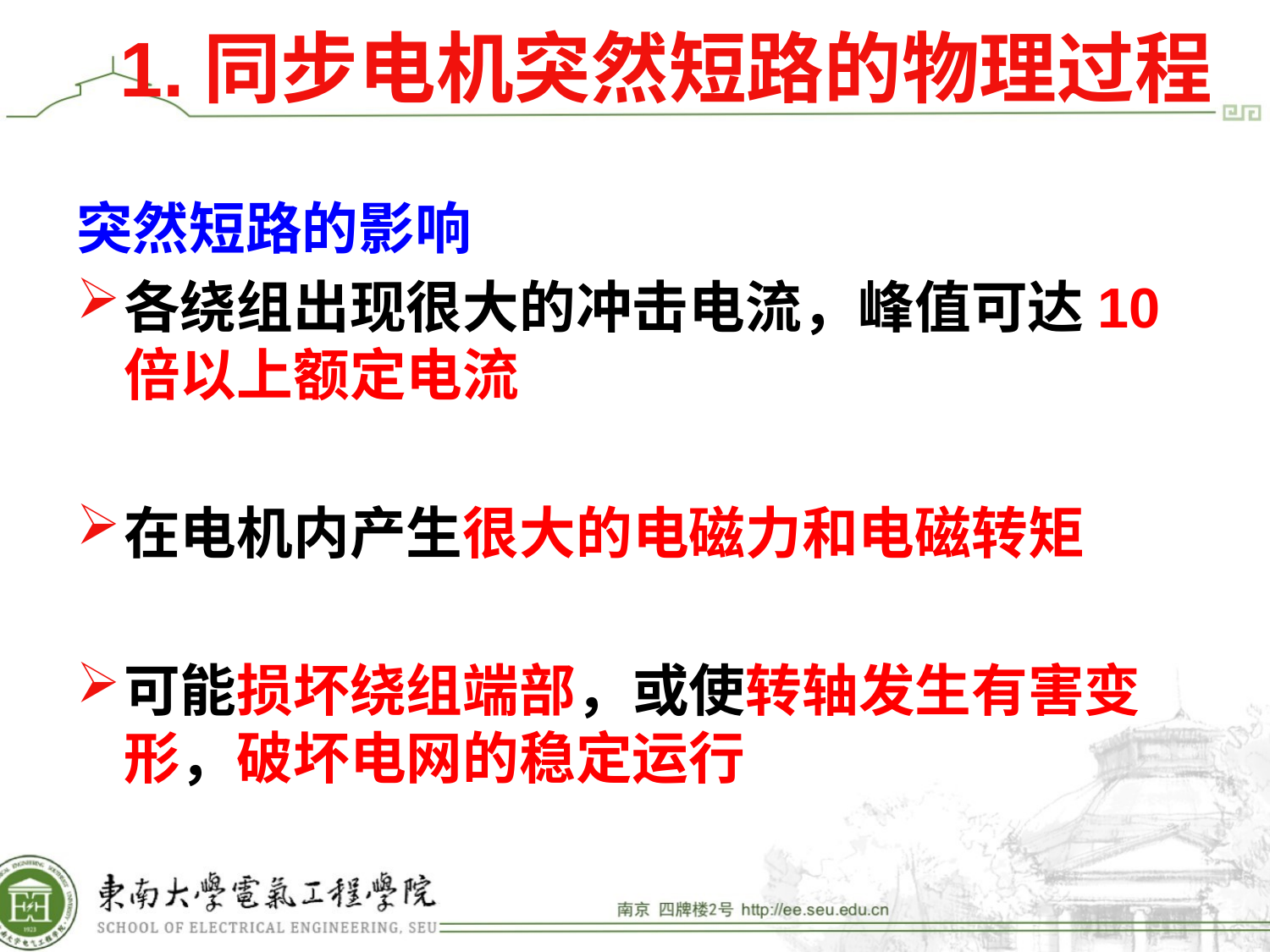

# 1.同步电机突然短路的物理过程
突然短路的影响
各绕组出现很大的冲击电流，峰值可达10倍以上额定电流

在电机内产生很大的电磁力和电磁转矩

可能损坏绕组端部，或使转轴发生有害变形，破坏电网的稳定运行